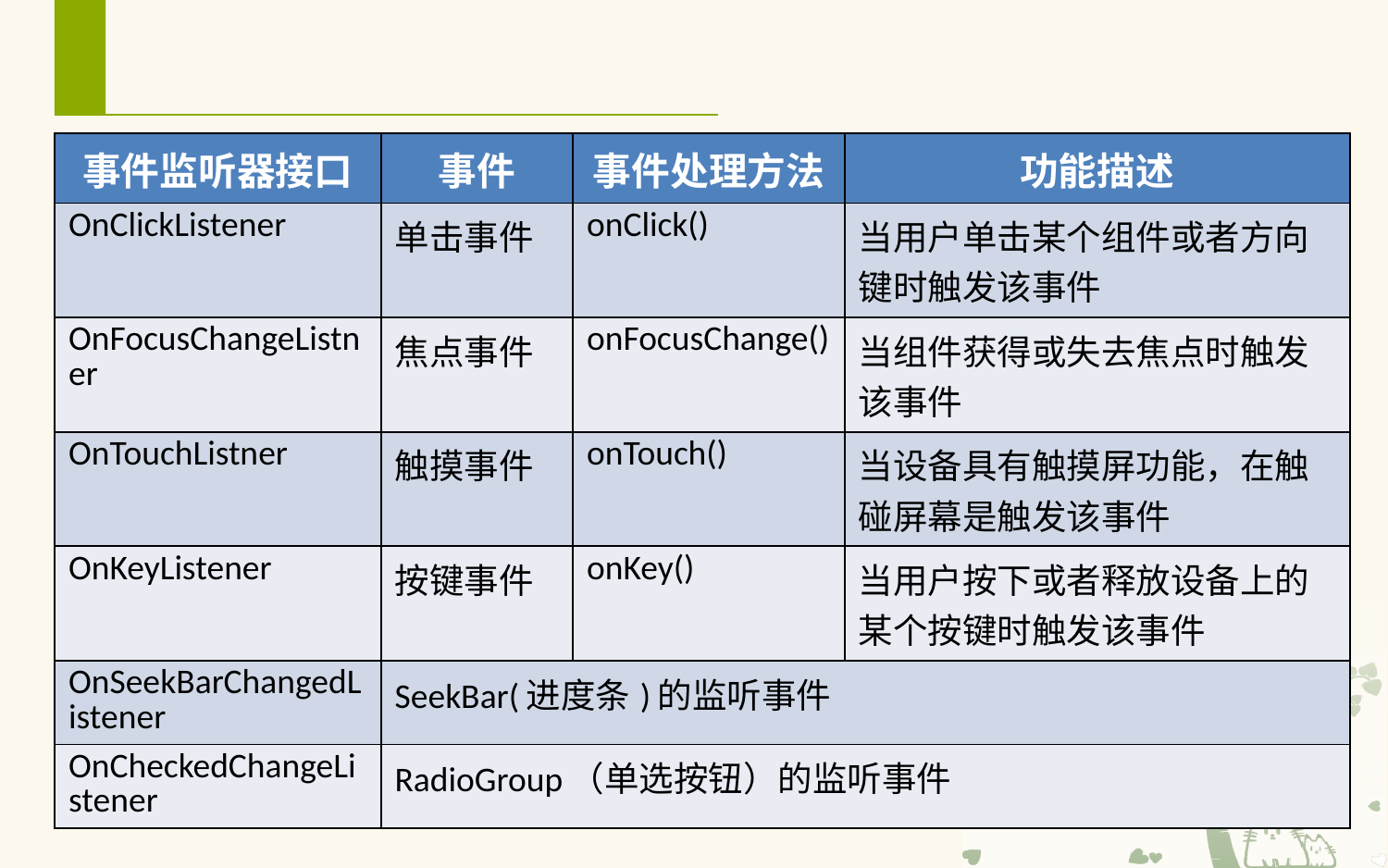

# Android 中的常用事件监听器
| 事件监听器接口 | 事件 | 事件处理方法 | 功能描述 |
| --- | --- | --- | --- |
| OnClickListener | 单击事件 | onClick() | 当用户单击某个组件或者方向键时触发该事件 |
| OnFocusChangeListner | 焦点事件 | onFocusChange() | 当组件获得或失去焦点时触发该事件 |
| OnTouchListner | 触摸事件 | onTouch() | 当设备具有触摸屏功能，在触碰屏幕是触发该事件 |
| OnKeyListener | 按键事件 | onKey() | 当用户按下或者释放设备上的某个按键时触发该事件 |
| OnSeekBarChangedListener | SeekBar(进度条)的监听事件 |  |  |
| OnCheckedChangeListener | RadioGroup（单选按钮）的监听事件 |  |  |